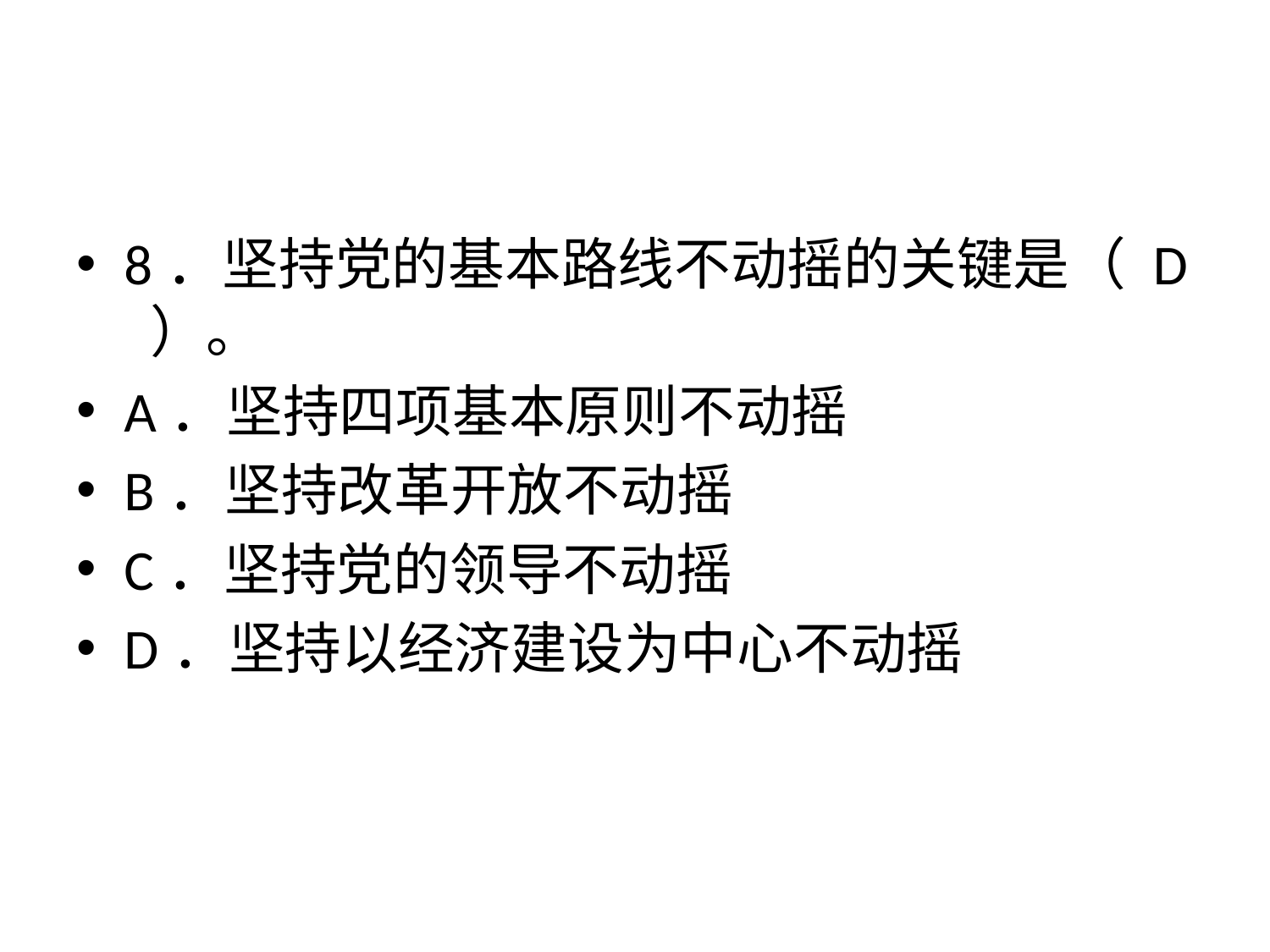

#
8．坚持党的基本路线不动摇的关键是（ D  ）。
A．坚持四项基本原则不动摇
B．坚持改革开放不动摇
C．坚持党的领导不动摇
D．坚持以经济建设为中心不动摇